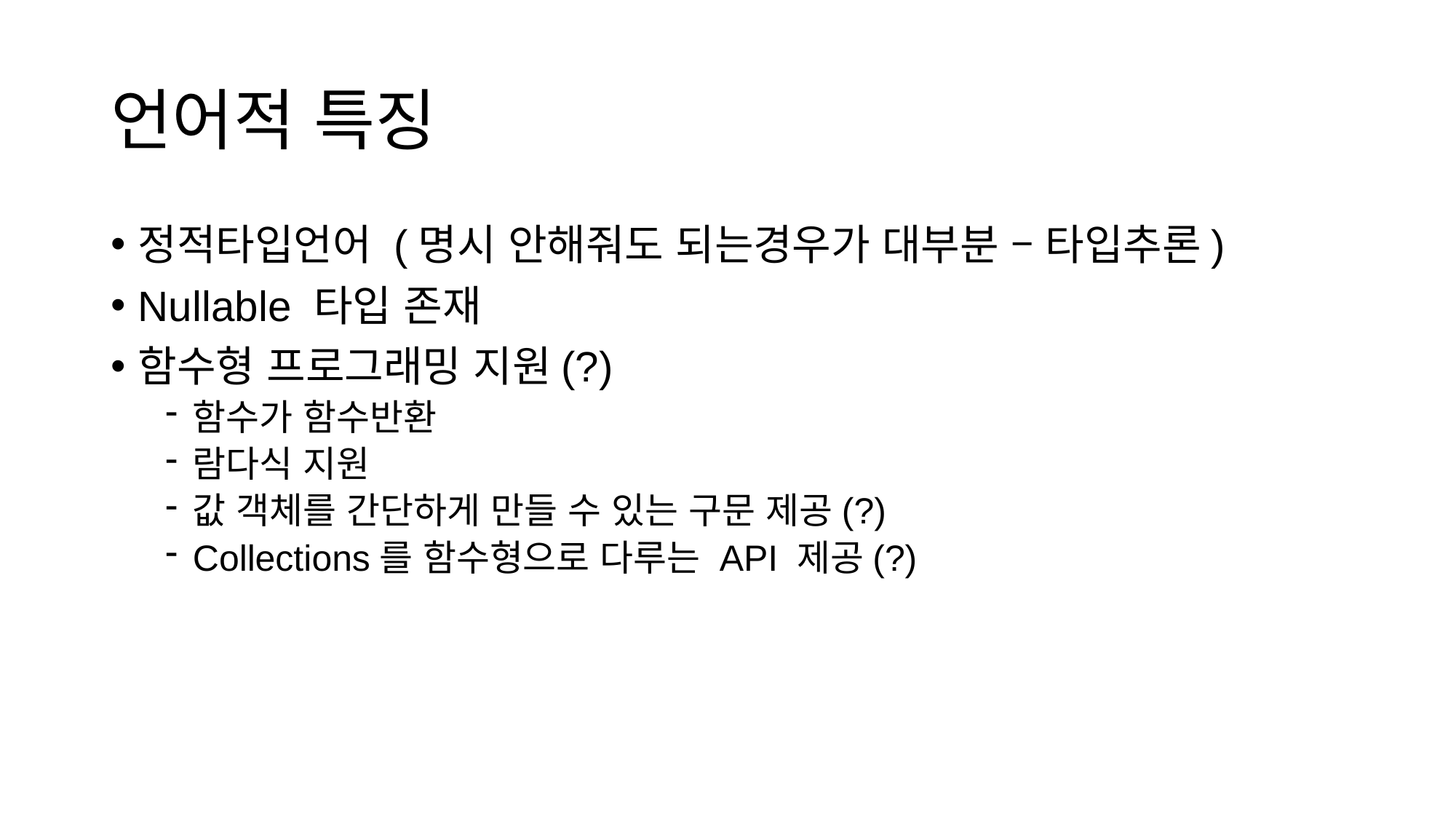

# 언어적 특징
정적타입언어 (명시 안해줘도 되는경우가 대부분 – 타입추론)
Nullable 타입 존재
함수형 프로그래밍 지원(?)
함수가 함수반환
람다식 지원
값 객체를 간단하게 만들 수 있는 구문 제공(?)
Collections를 함수형으로 다루는 API 제공(?)